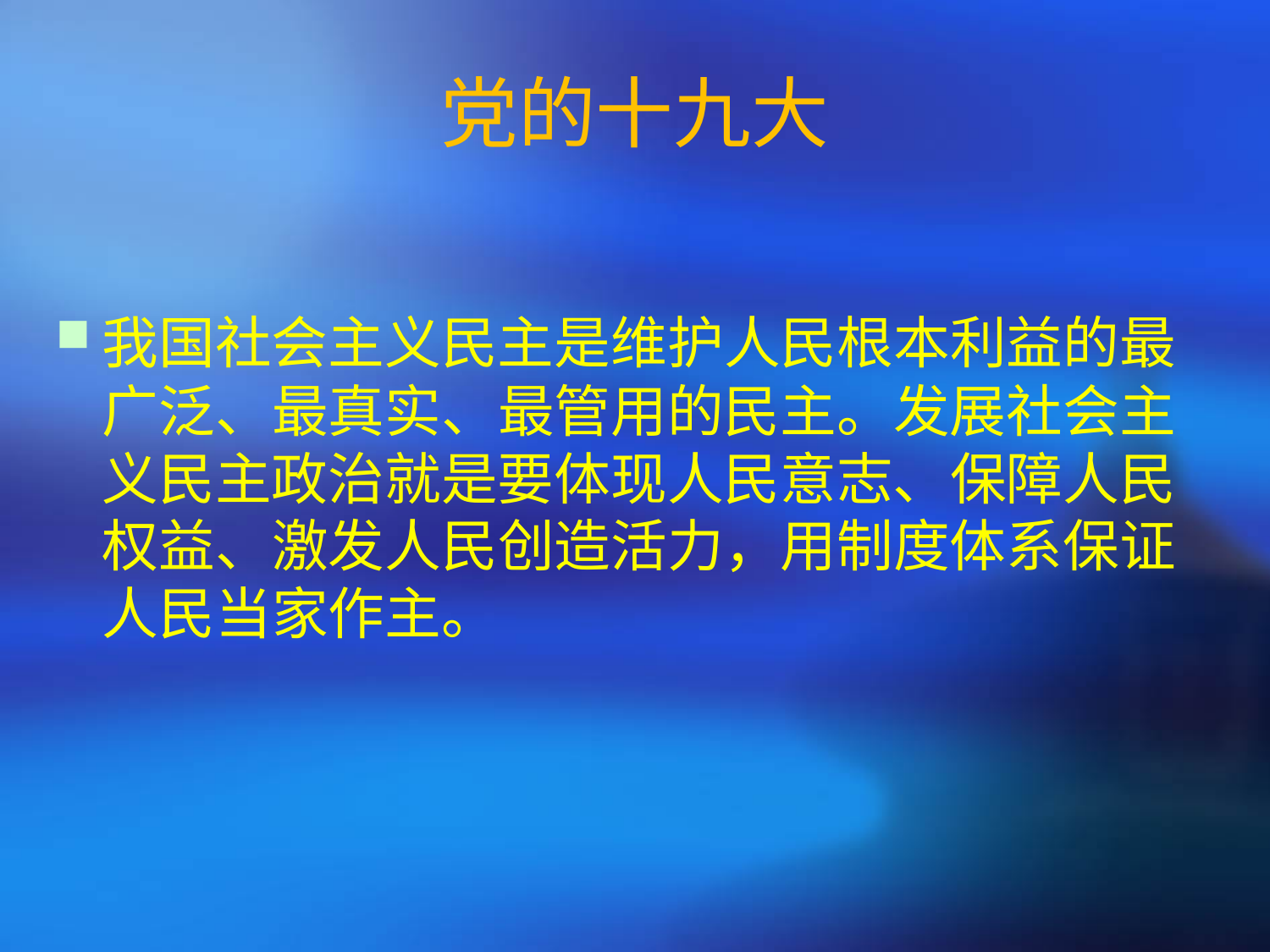

# 党的十九大

我国社会主义民主是维护人民根本利益的最广泛、最真实、最管用的民主。发展社会主义民主政治就是要体现人民意志、保障人民权益、激发人民创造活力，用制度体系保证人民当家作主。